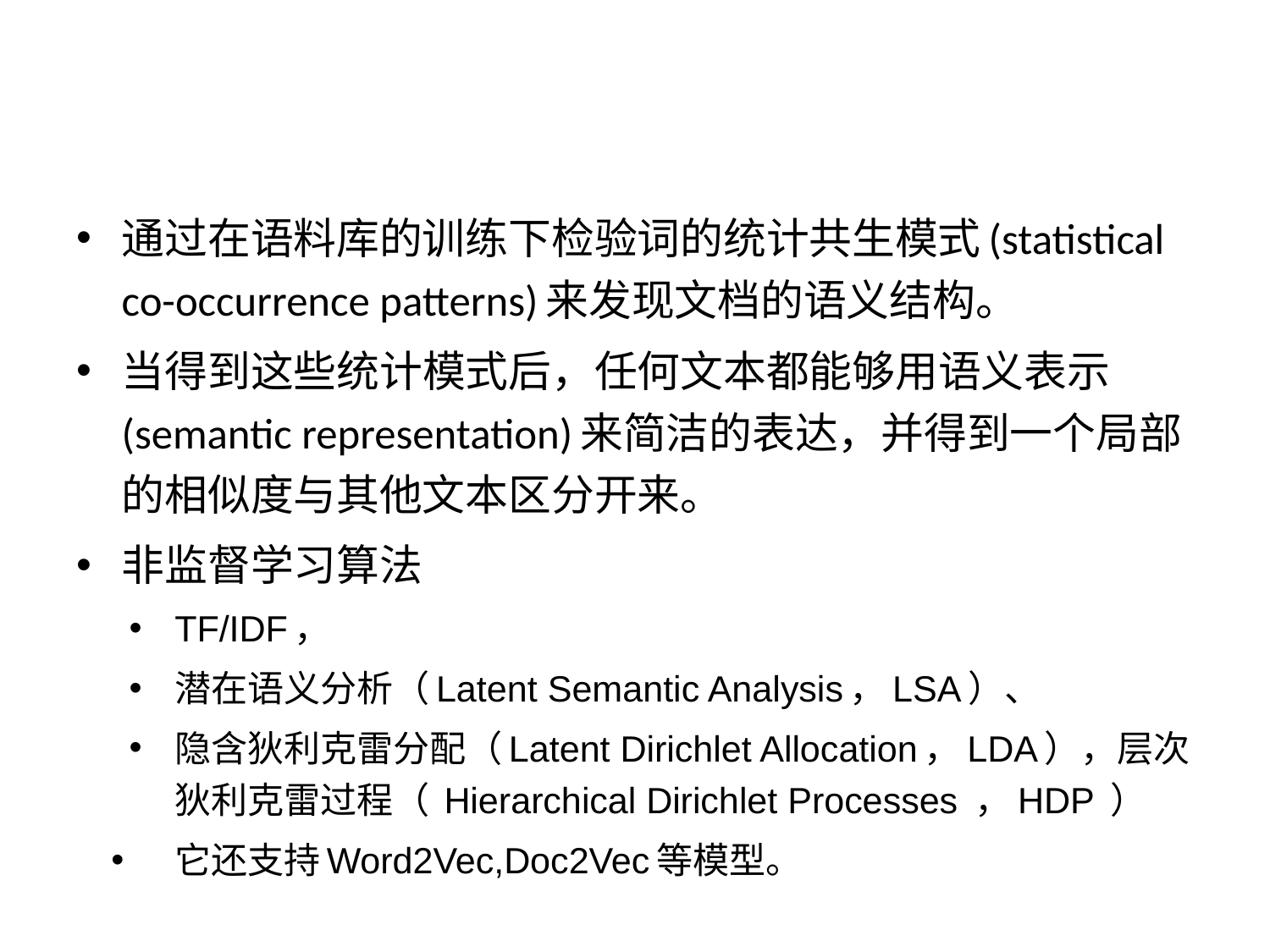

#

通过在语料库的训练下检验词的统计共生模式(statistical co-occurrence patterns)来发现文档的语义结构。
当得到这些统计模式后，任何文本都能够用语义表示(semantic representation)来简洁的表达，并得到一个局部的相似度与其他文本区分开来。
非监督学习算法
TF/IDF，
潜在语义分析（Latent Semantic Analysis，LSA）、
隐含狄利克雷分配（Latent Dirichlet Allocation，LDA），层次狄利克雷过程（ Hierarchical Dirichlet Processes ，HDP ）
它还支持Word2Vec,Doc2Vec等模型。